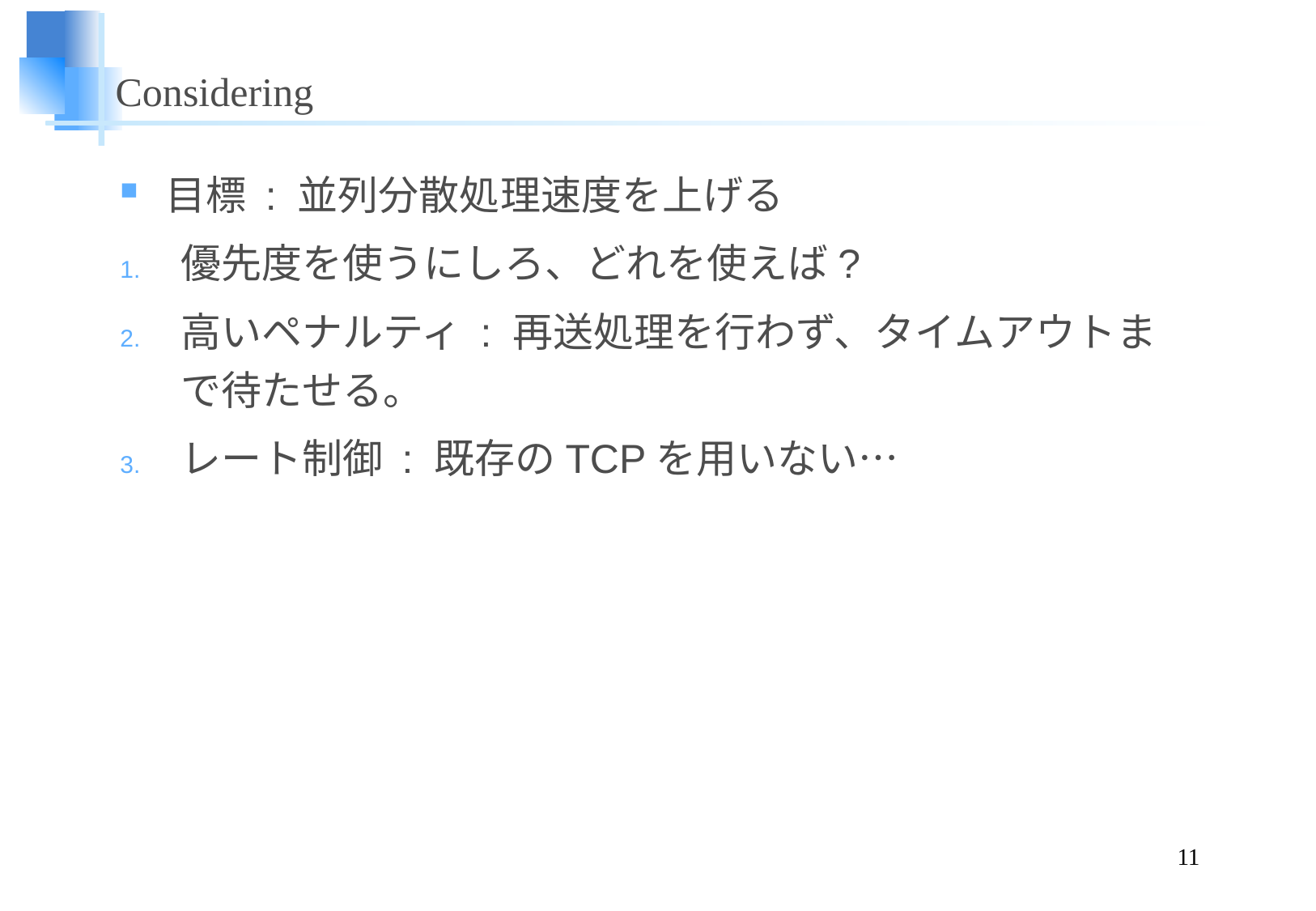

# Considering
目標 : 並列分散処理速度を上げる
優先度を使うにしろ、どれを使えば?
高いペナルティ : 再送処理を行わず、タイムアウトまで待たせる。
レート制御 : 既存のTCPを用いない…
11